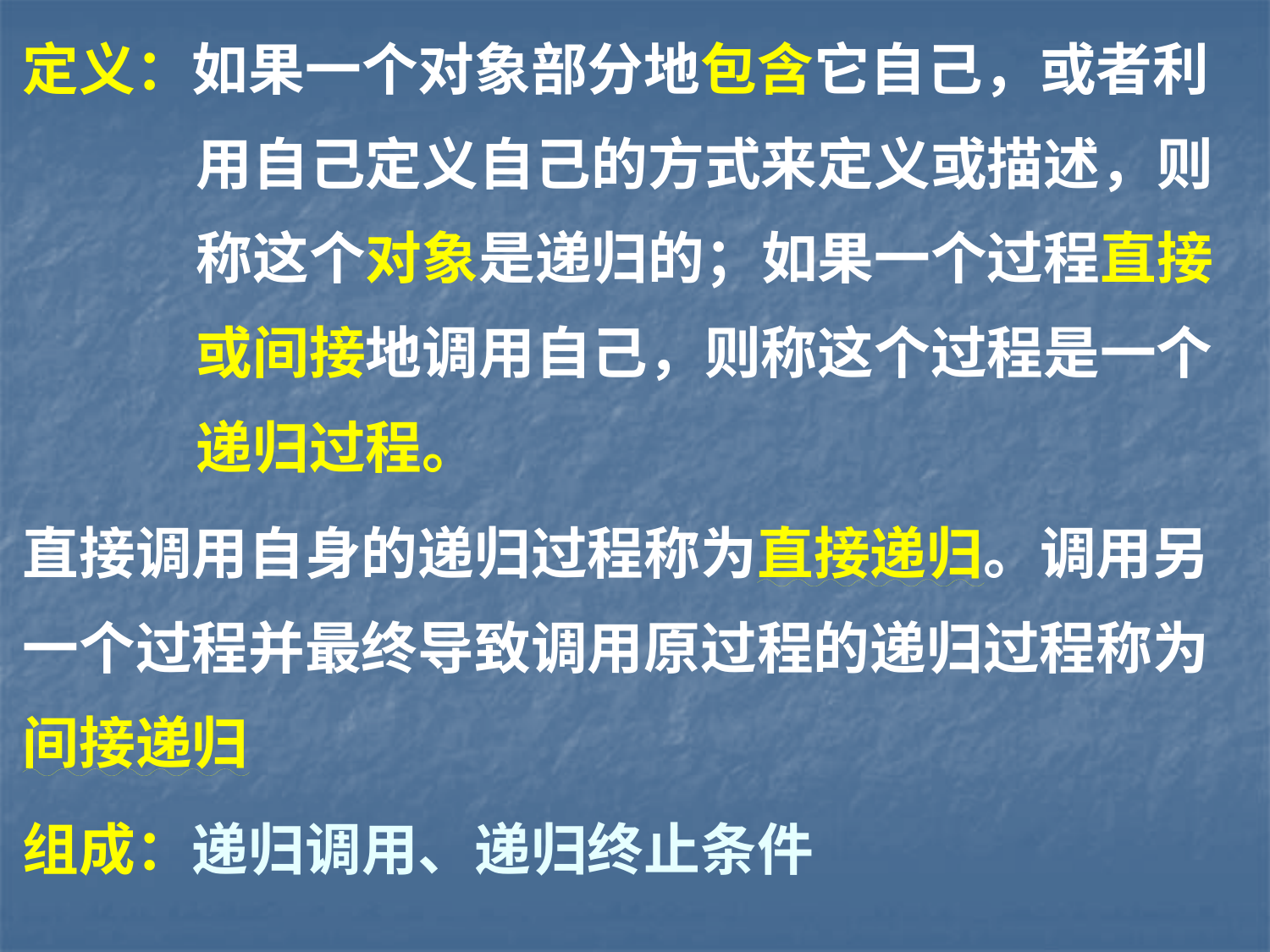

定义：如果一个对象部分地包含它自己，或者利用自己定义自己的方式来定义或描述，则称这个对象是递归的；如果一个过程直接或间接地调用自己，则称这个过程是一个递归过程。
直接调用自身的递归过程称为直接递归。调用另一个过程并最终导致调用原过程的递归过程称为间接递归
组成：递归调用、递归终止条件